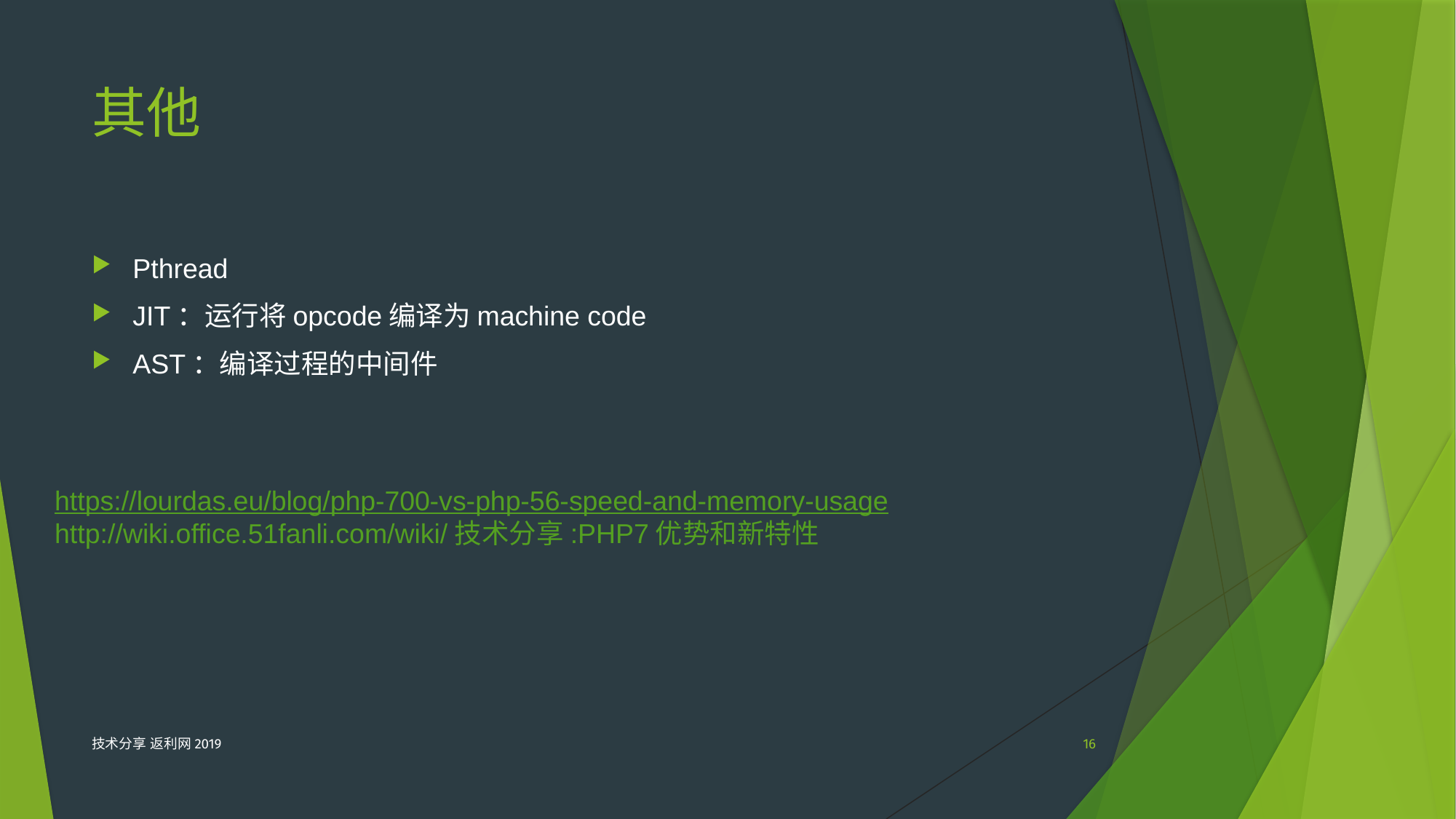

# 其他
Pthread
JIT：运行将opcode编译为machine code
AST：编译过程的中间件
https://lourdas.eu/blog/php-700-vs-php-56-speed-and-memory-usage
http://wiki.office.51fanli.com/wiki/技术分享:PHP7优势和新特性

技术分享 返利网2019
16